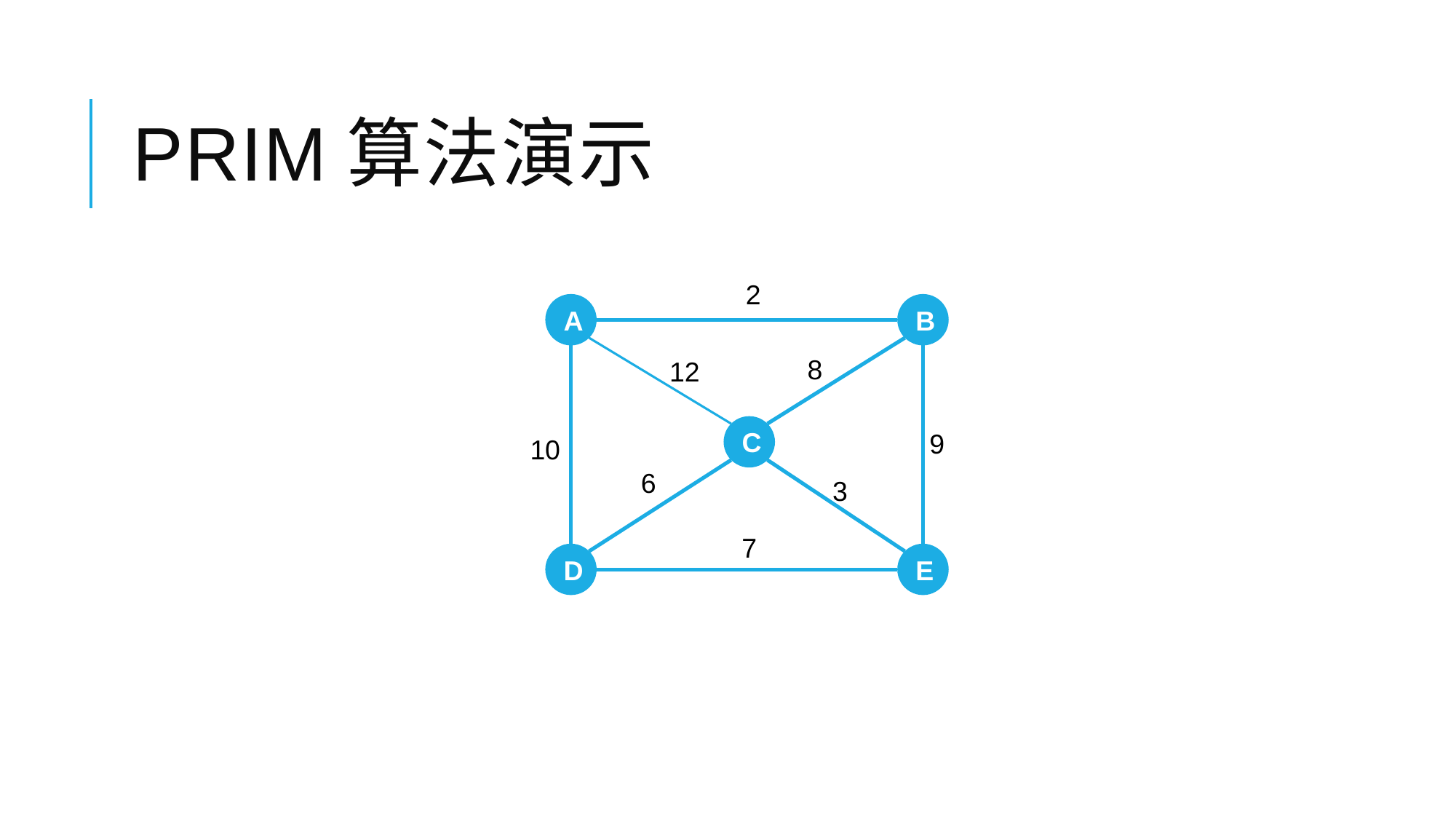

# Prim算法演示
2
A
B
8
12
C
9
10
6
3
7
D
E